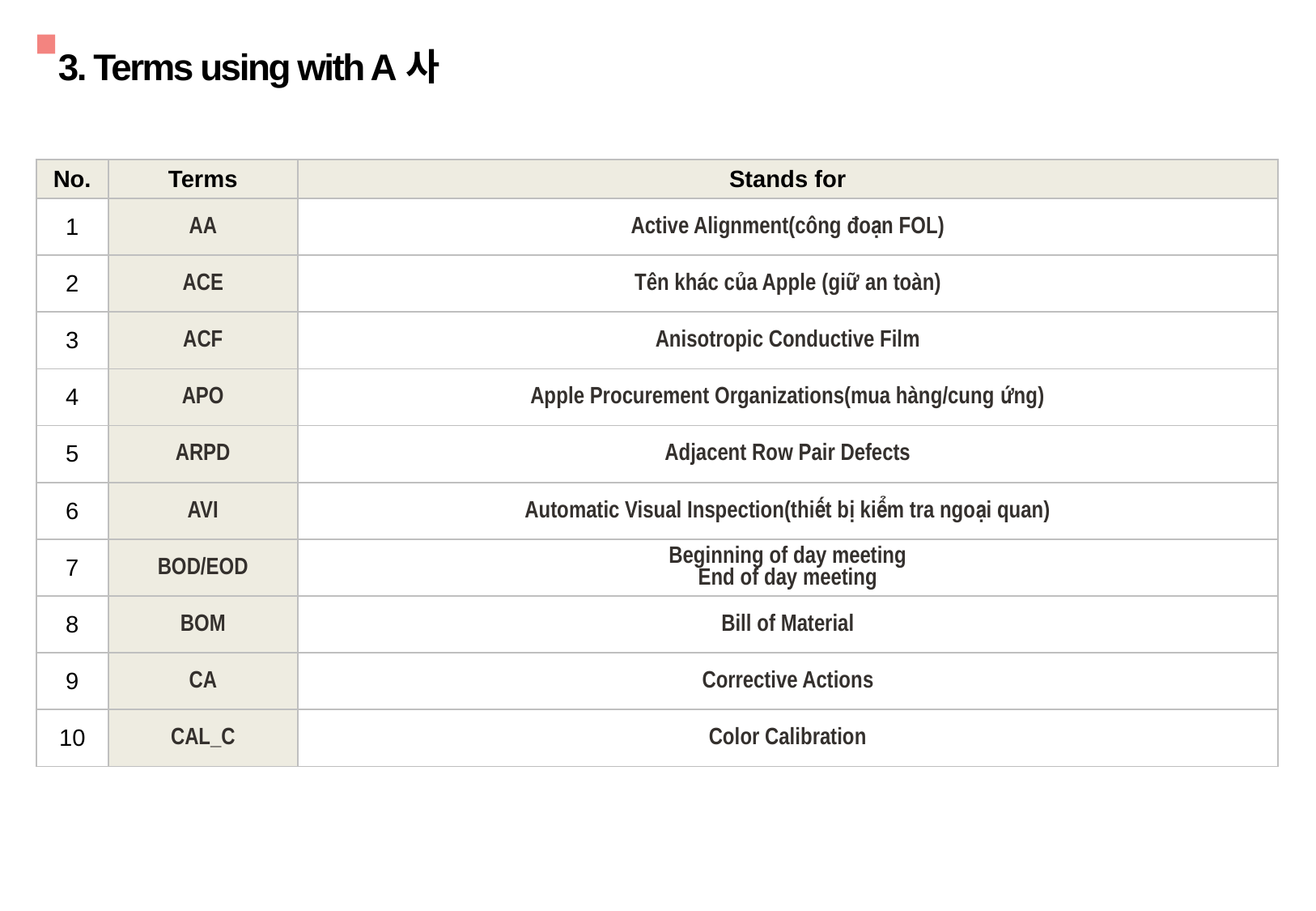

3. Terms using with A사

| No. | Terms | Stands for |
| --- | --- | --- |
| 1 | AA | Active Alignment(công đoạn FOL) |
| 2 | ACE | Tên khác của Apple (giữ an toàn) |
| 3 | ACF | Anisotropic Conductive Film |
| 4 | APO | Apple Procurement Organizations(mua hàng/cung ứng) |
| 5 | ARPD | Adjacent Row Pair Defects |
| 6 | AVI | Automatic Visual Inspection(thiết bị kiểm tra ngoại quan) |
| 7 | BOD/EOD | Beginning of day meeting End of day meeting |
| 8 | BOM | Bill of Material |
| 9 | CA | Corrective Actions |
| 10 | CAL\_C | Color Calibration |